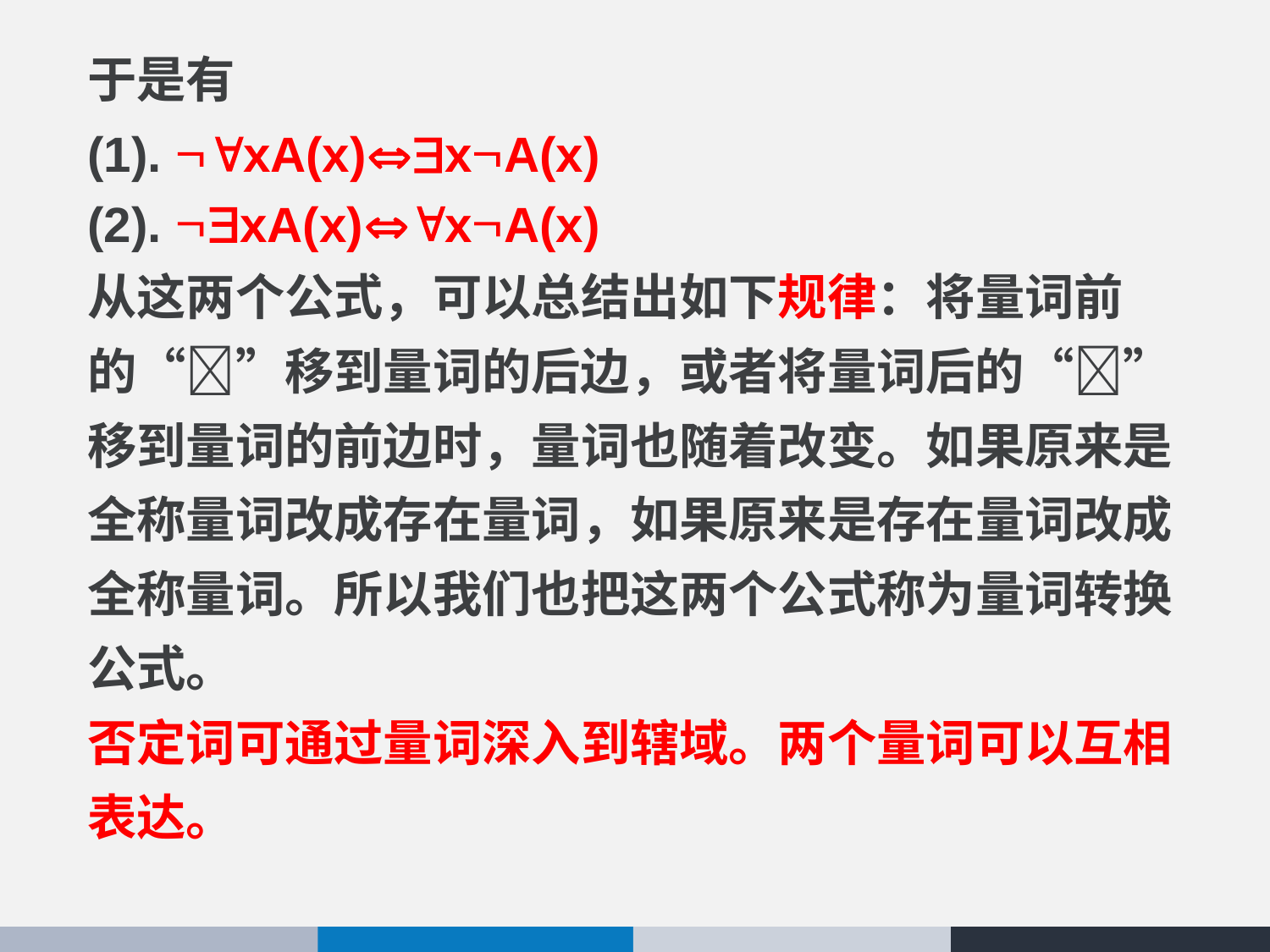

于是有
(1). ¬∀xA(x)⇔∃x¬A(x)
(2). ¬∃xA(x)⇔∀x¬A(x)
从这两个公式，可以总结出如下规律：将量词前
的“¬”移到量词的后边，或者将量词后的“¬”
移到量词的前边时，量词也随着改变。如果原来是
全称量词改成存在量词，如果原来是存在量词改成
全称量词。所以我们也把这两个公式称为量词转换
公式。
否定词可通过量词深入到辖域。两个量词可以互相
表达。